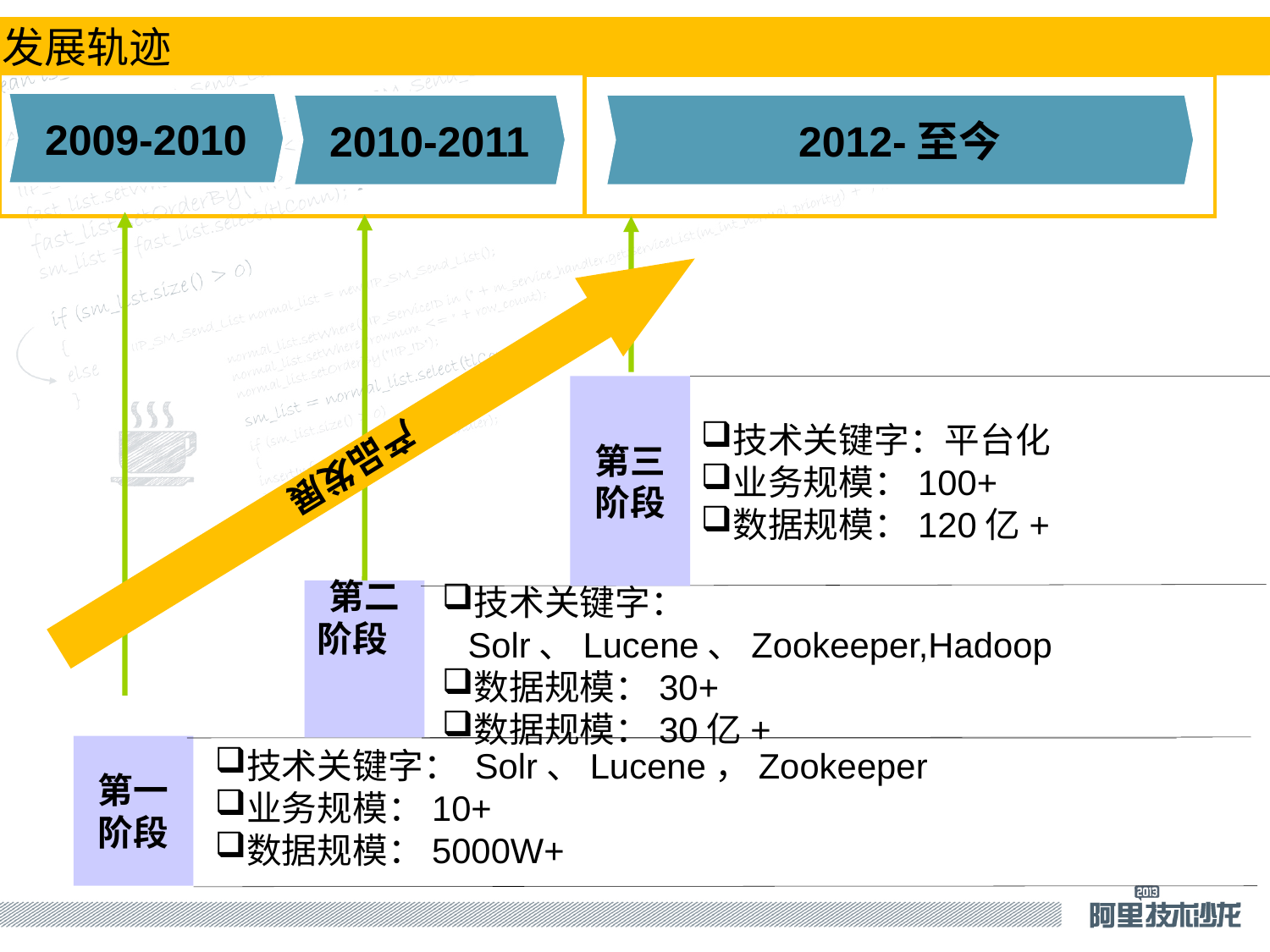

发展轨迹

产品发展
2009-2010
2010-2011
2012-至今

第三
阶段

技术关键字：平台化
业务规模：100+
数据规模：120亿+
第二
阶段

技术关键字：Solr、Lucene、Zookeeper,Hadoop
数据规模：30+
数据规模：30亿+
技术关键字： Solr、Lucene，Zookeeper
业务规模：10+
数据规模：5000W+
第一
阶段